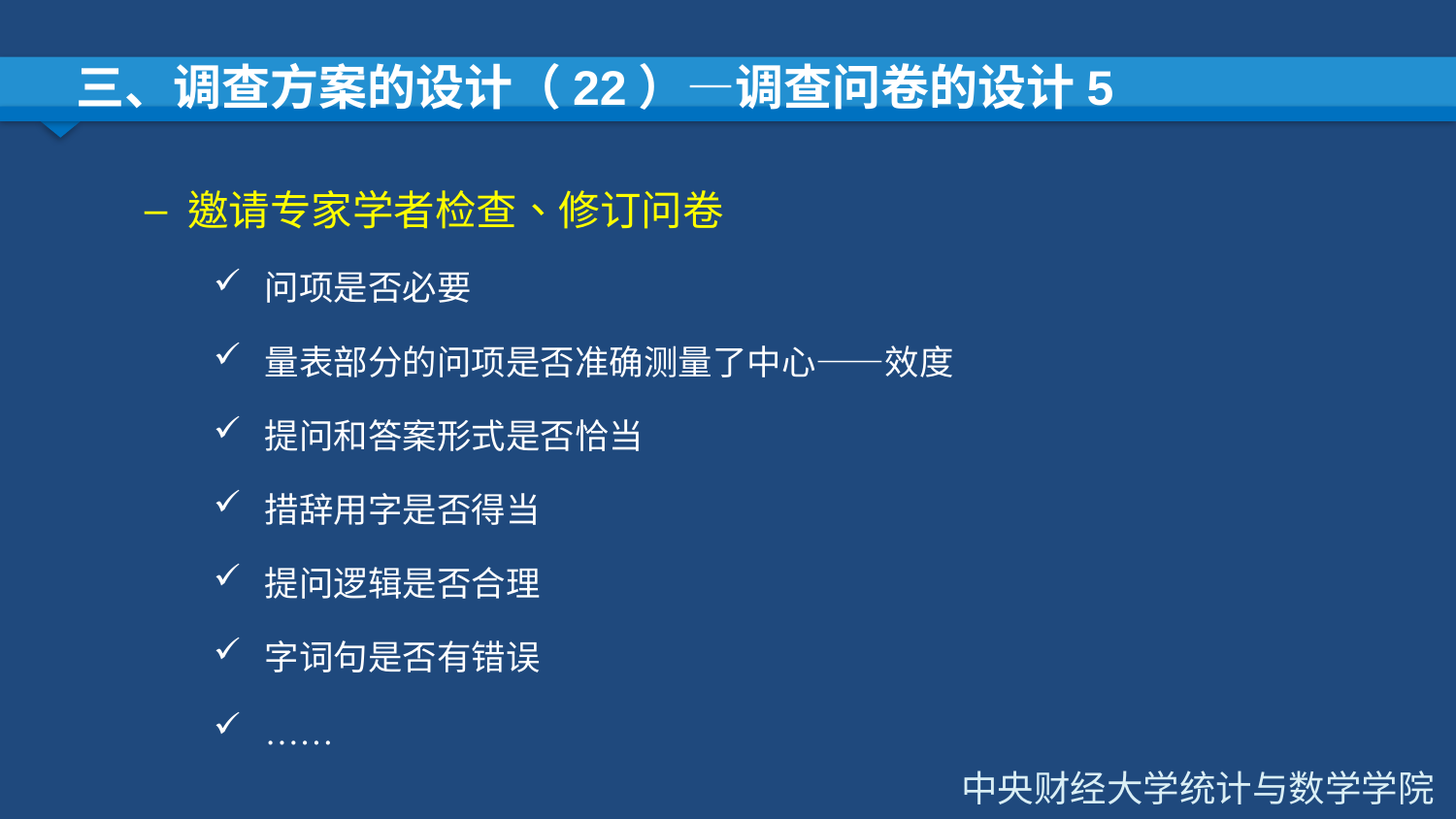

# 三、调查方案的设计（22）—调查问卷的设计5
邀请专家学者检查、修订问卷
问项是否必要
量表部分的问项是否准确测量了中心——效度
提问和答案形式是否恰当
措辞用字是否得当
提问逻辑是否合理
字词句是否有错误
……